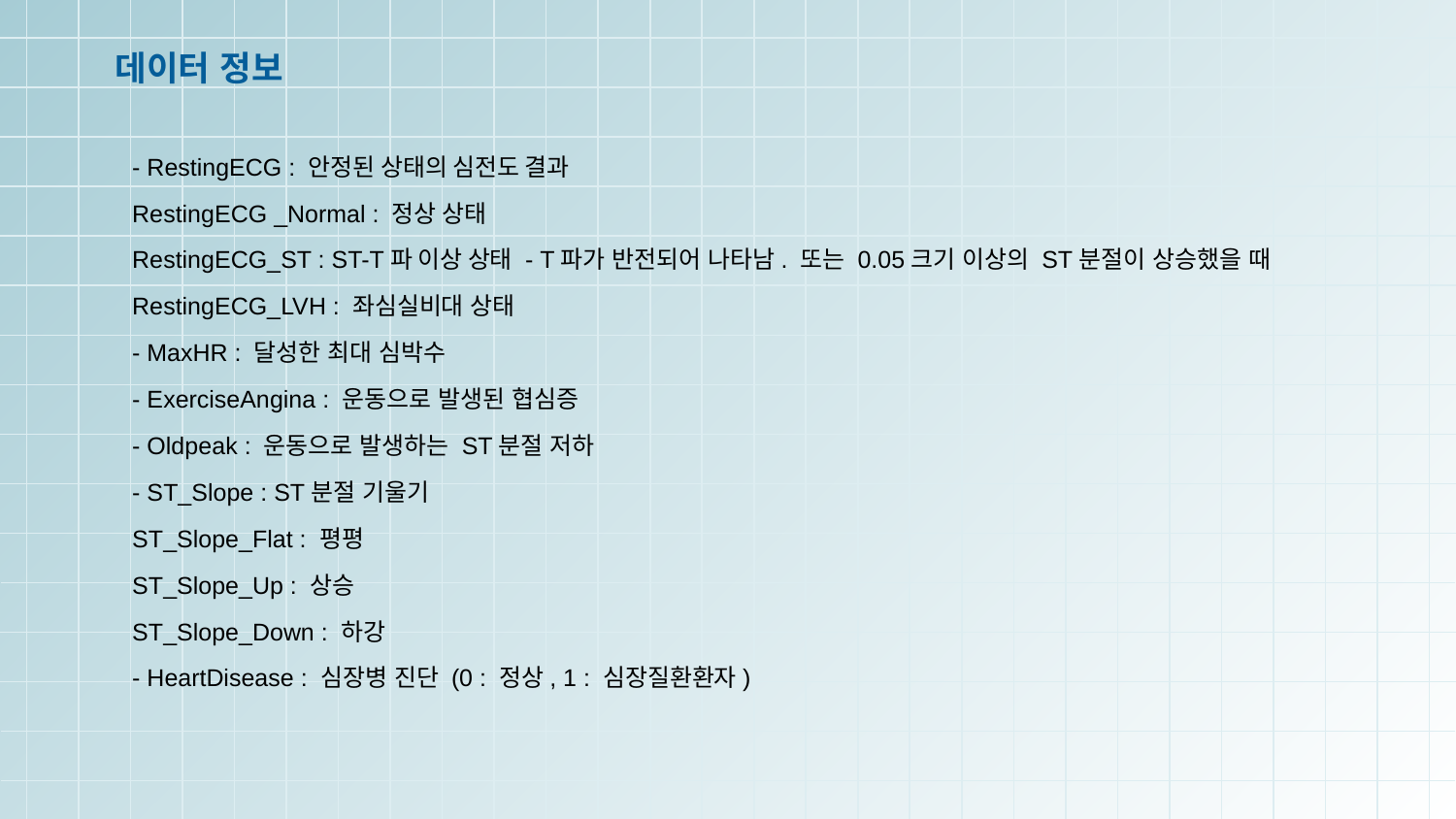

데이터 정보
- RestingECG : 안정된 상태의 심전도 결과
RestingECG _Normal : 정상 상태
RestingECG_ST : ST-T파 이상 상태 - T파가 반전되어 나타남. 또는 0.05크기 이상의 ST분절이 상승했을 때
RestingECG_LVH : 좌심실비대 상태
- MaxHR : 달성한 최대 심박수
- ExerciseAngina : 운동으로 발생된 협심증
- Oldpeak : 운동으로 발생하는 ST분절 저하
- ST_Slope : ST분절 기울기
ST_Slope_Flat : 평평
ST_Slope_Up : 상승
ST_Slope_Down : 하강
- HeartDisease : 심장병 진단 (0 : 정상, 1 : 심장질환환자)